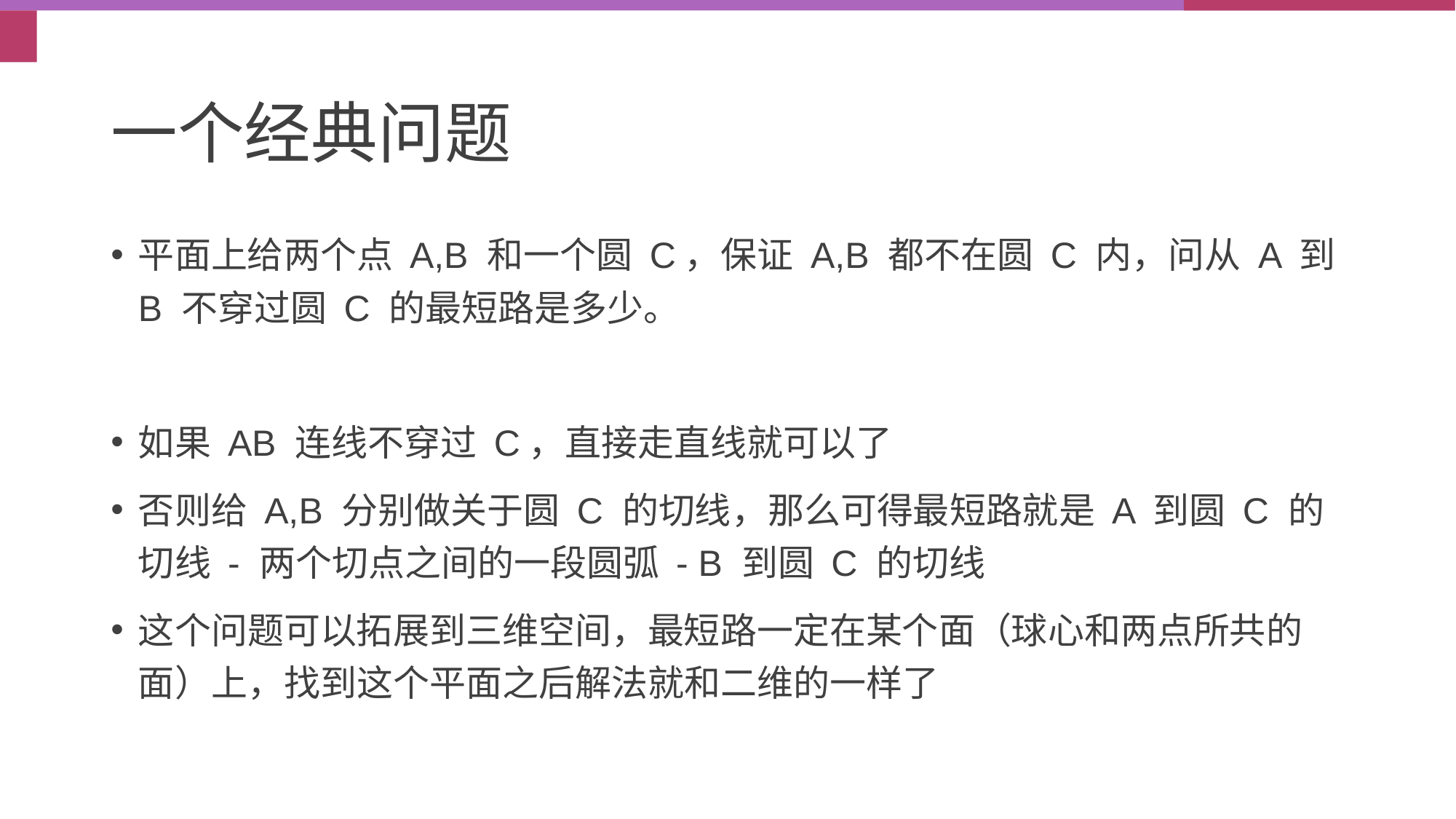

# 一个经典问题
平面上给两个点 A,B 和一个圆 C，保证 A,B 都不在圆 C 内，问从 A 到 B 不穿过圆 C 的最短路是多少。

如果 AB 连线不穿过 C，直接走直线就可以了
否则给 A,B 分别做关于圆 C 的切线，那么可得最短路就是 A 到圆 C 的切线 - 两个切点之间的一段圆弧 - B 到圆 C 的切线
这个问题可以拓展到三维空间，最短路一定在某个面（球心和两点所共的面）上，找到这个平面之后解法就和二维的一样了